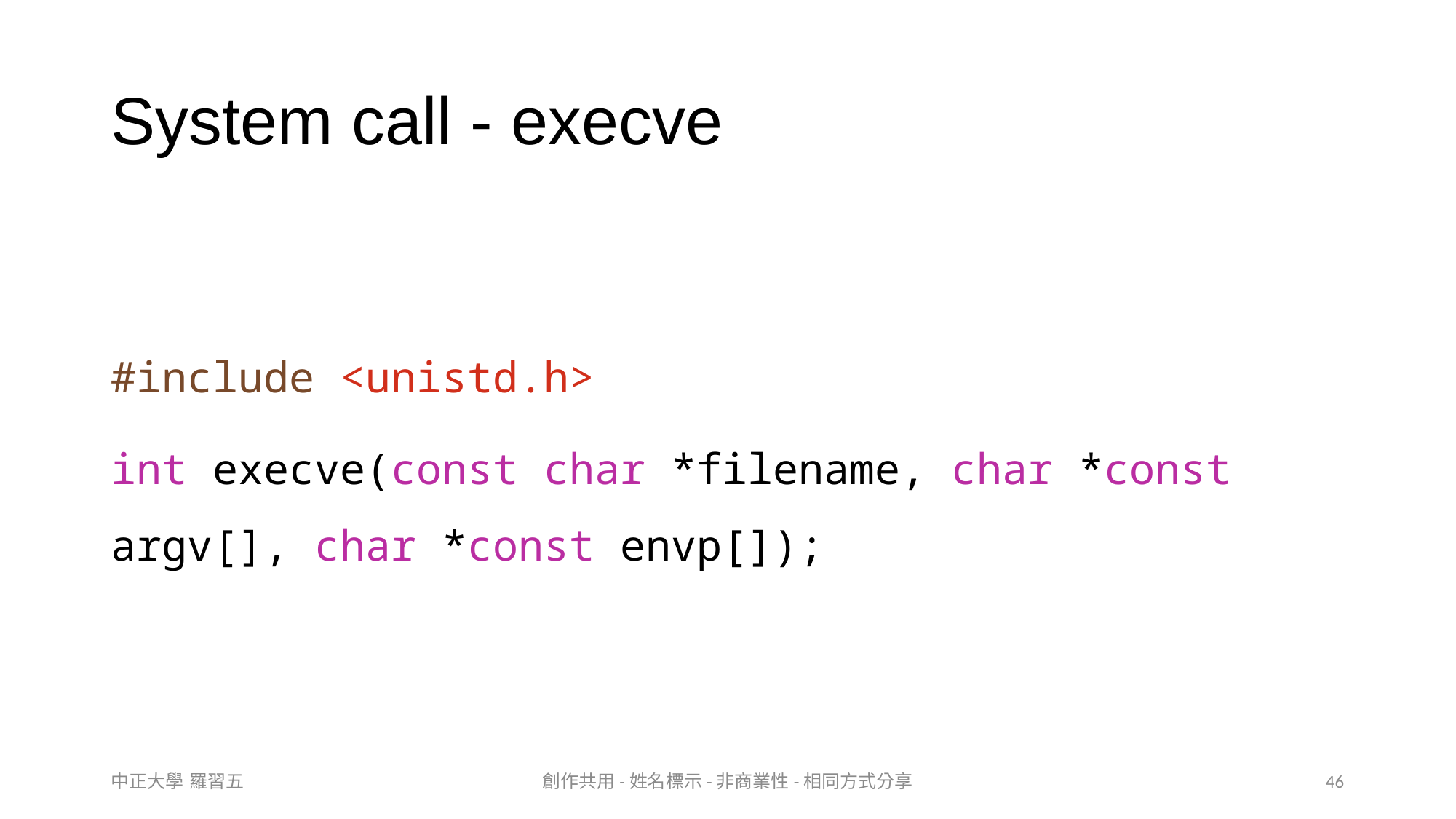

# System call - execve
#include <unistd.h>
int execve(const char *filename, char *const argv[], char *const envp[]);

中正大學 羅習五
創作共用-姓名標示-非商業性-相同方式分享
46